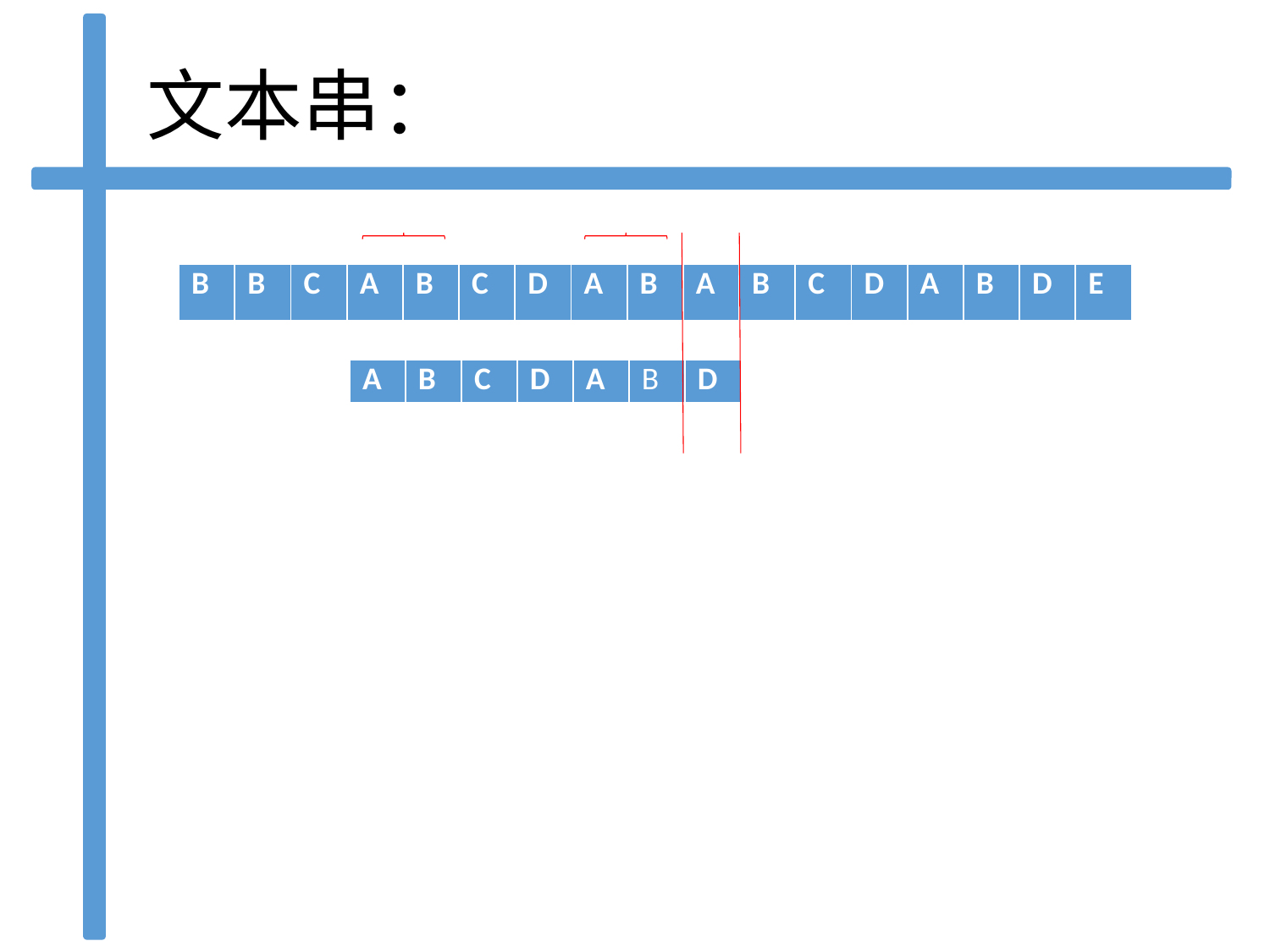

# 文本串：

| B | B | C | A | B | C | D | A | B | A | B | C | D | A | B | D | E |
| --- | --- | --- | --- | --- | --- | --- | --- | --- | --- | --- | --- | --- | --- | --- | --- | --- |
| A | B | C | D | A | B | D |
| --- | --- | --- | --- | --- | --- | --- |